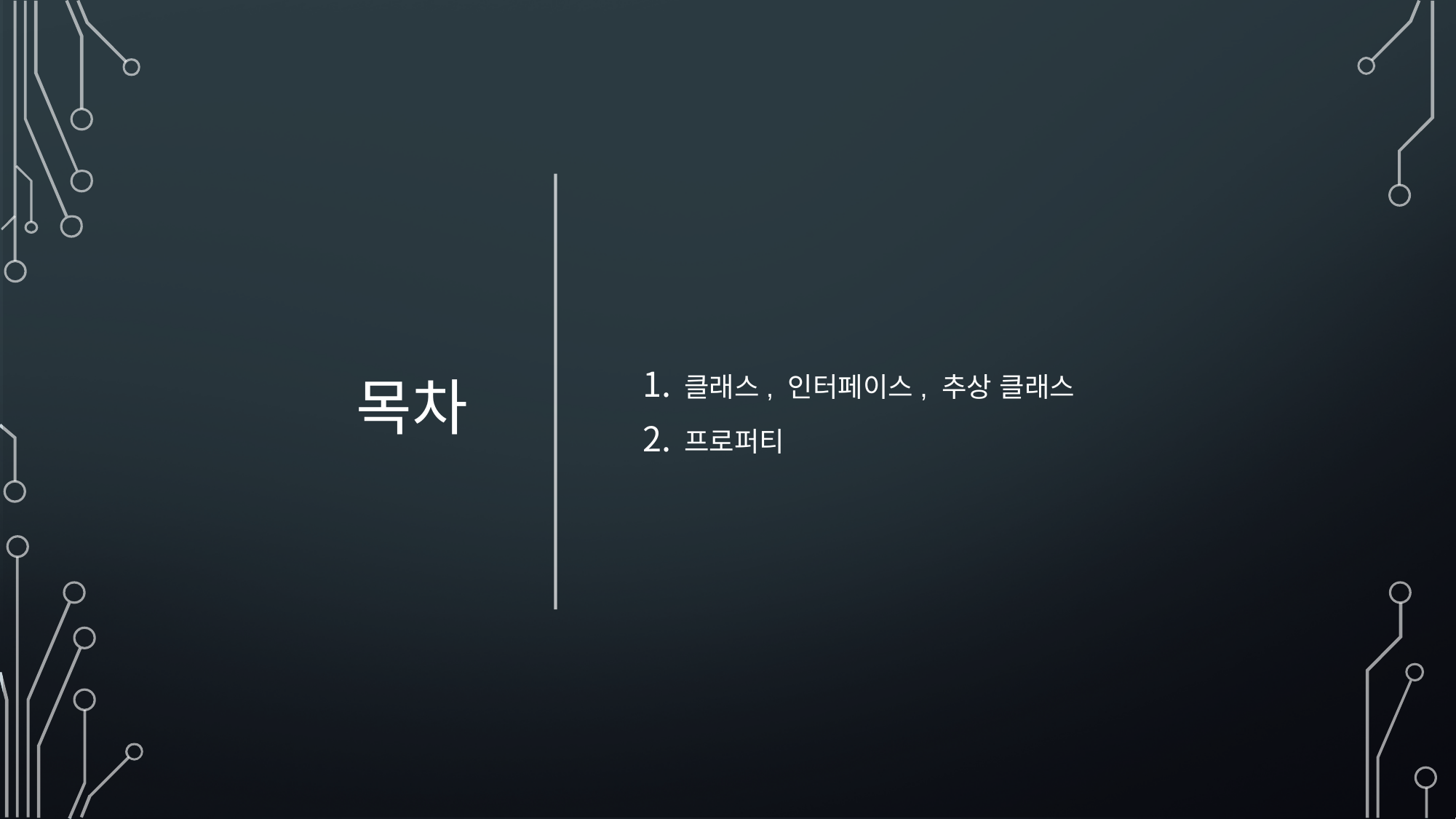

# 목차
클래스, 인터페이스, 추상 클래스
프로퍼티